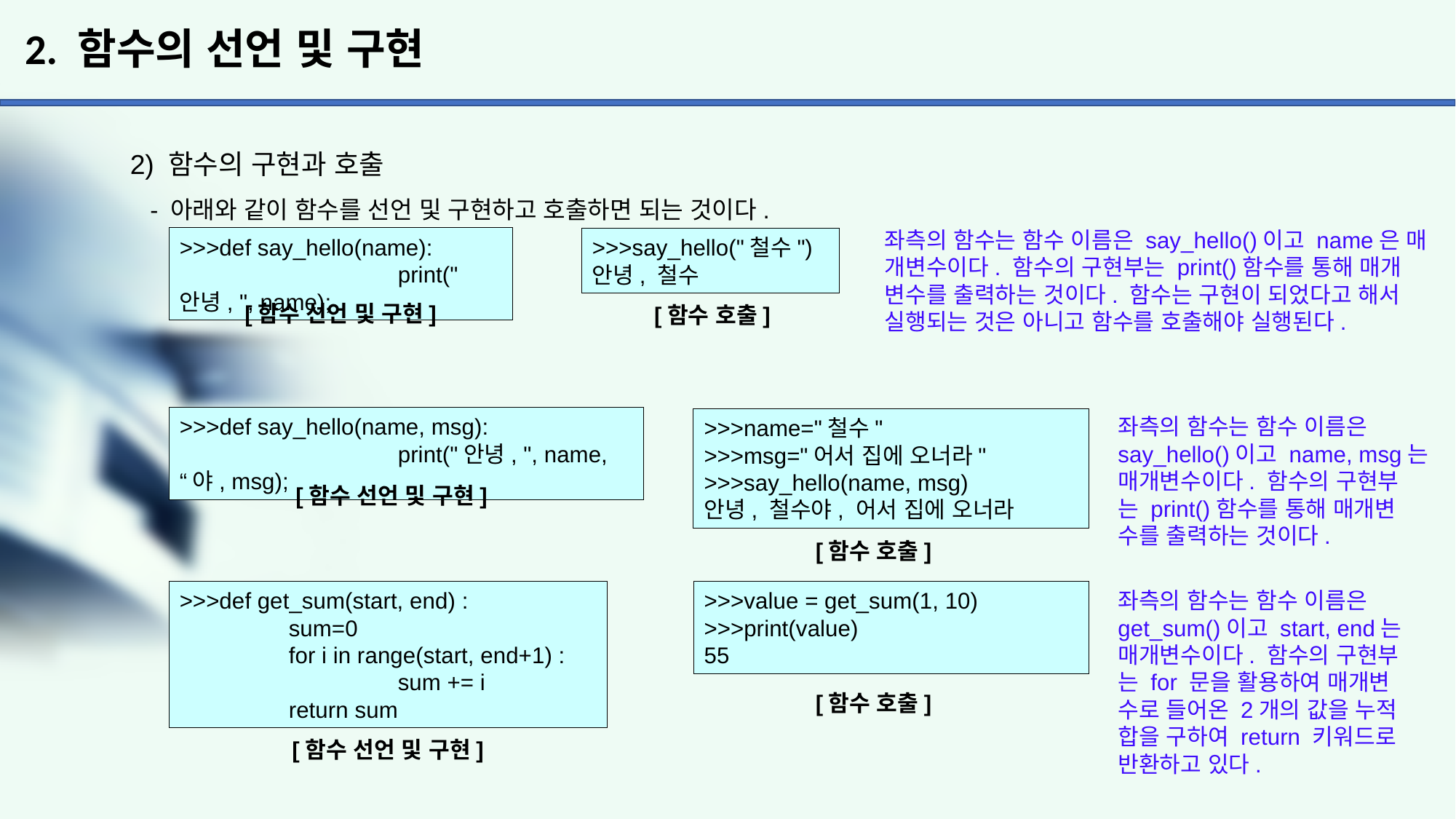

# 2. 함수의 선언 및 구현
2) 함수의 구현과 호출
   - 아래와 같이 함수를 선언 및 구현하고 호출하면 되는 것이다.
좌측의 함수는 함수 이름은 say_hello()이고 name은 매
개변수이다. 함수의 구현부는 print()함수를 통해 매개
변수를 출력하는 것이다. 함수는 구현이 되었다고 해서
실행되는 것은 아니고 함수를 호출해야 실행된다.
>>>def say_hello(name):
		print("안녕, ", name);
>>>say_hello("철수")
안녕, 철수
[함수 선언 및 구현]
[함수 호출]
>>>def say_hello(name, msg):
		print("안녕, ", name, “야, msg);
좌측의 함수는 함수 이름은
say_hello()이고 name, msg는
매개변수이다. 함수의 구현부
는 print()함수를 통해 매개변
수를 출력하는 것이다.
>>>name="철수"
>>>msg="어서 집에 오너라"
>>>say_hello(name, msg)
안녕, 철수야, 어서 집에 오너라
[함수 선언 및 구현]
[함수 호출]
좌측의 함수는 함수 이름은
get_sum()이고 start, end는
매개변수이다. 함수의 구현부
는 for 문을 활용하여 매개변
수로 들어온 2개의 값을 누적
합을 구하여 return 키워드로
반환하고 있다.
>>>def get_sum(start, end) :
	sum=0
	for i in range(start, end+1) :
		sum += i
	return sum
>>>value = get_sum(1, 10)
>>>print(value)
55
[함수 호출]
[함수 선언 및 구현]